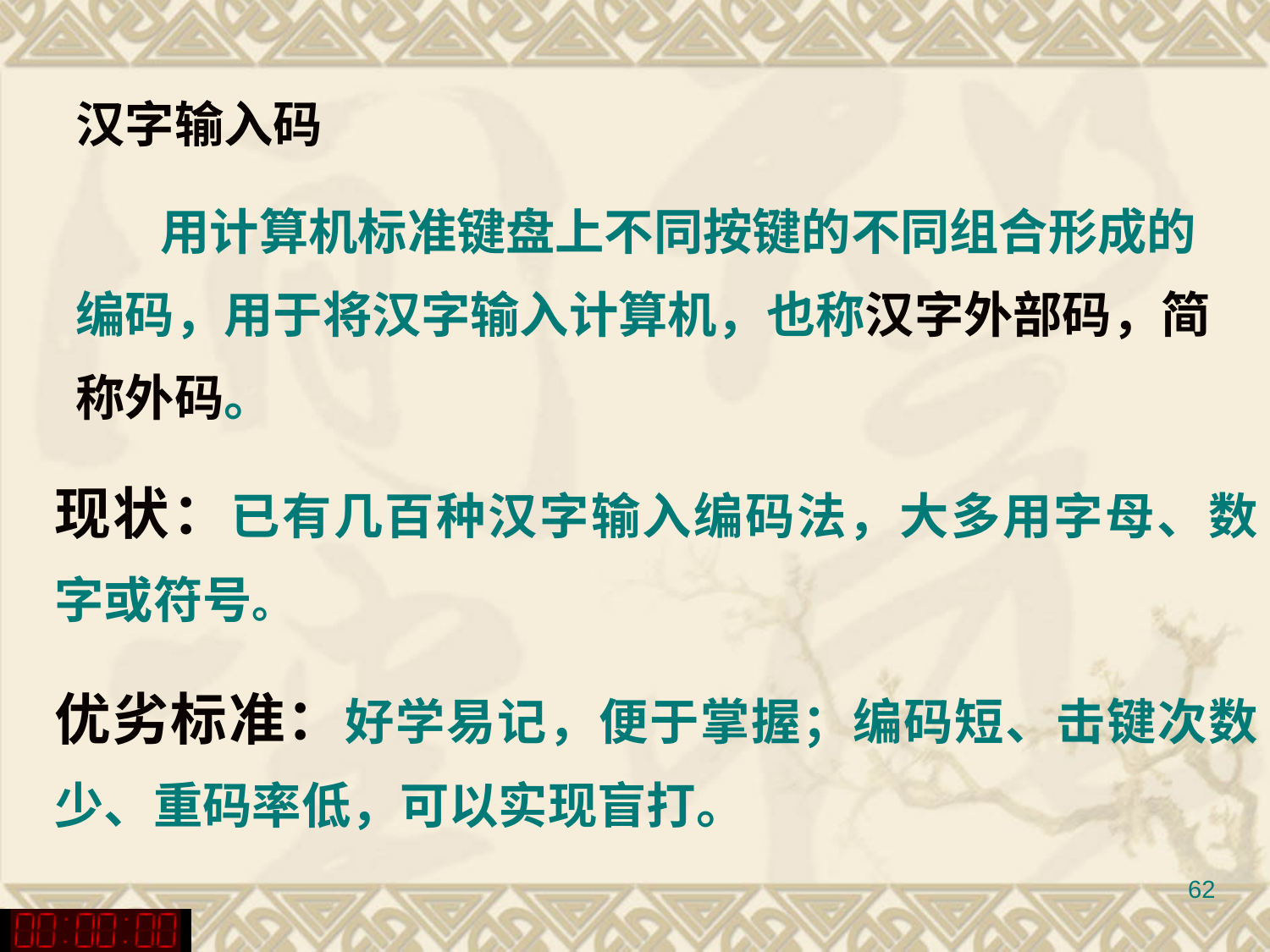

汉字输入码
　　用计算机标准键盘上不同按键的不同组合形成的编码，用于将汉字输入计算机，也称汉字外部码，简称外码。
现状：已有几百种汉字输入编码法，大多用字母、数字或符号。
优劣标准：好学易记，便于掌握；编码短、击键次数少、重码率低，可以实现盲打。
62